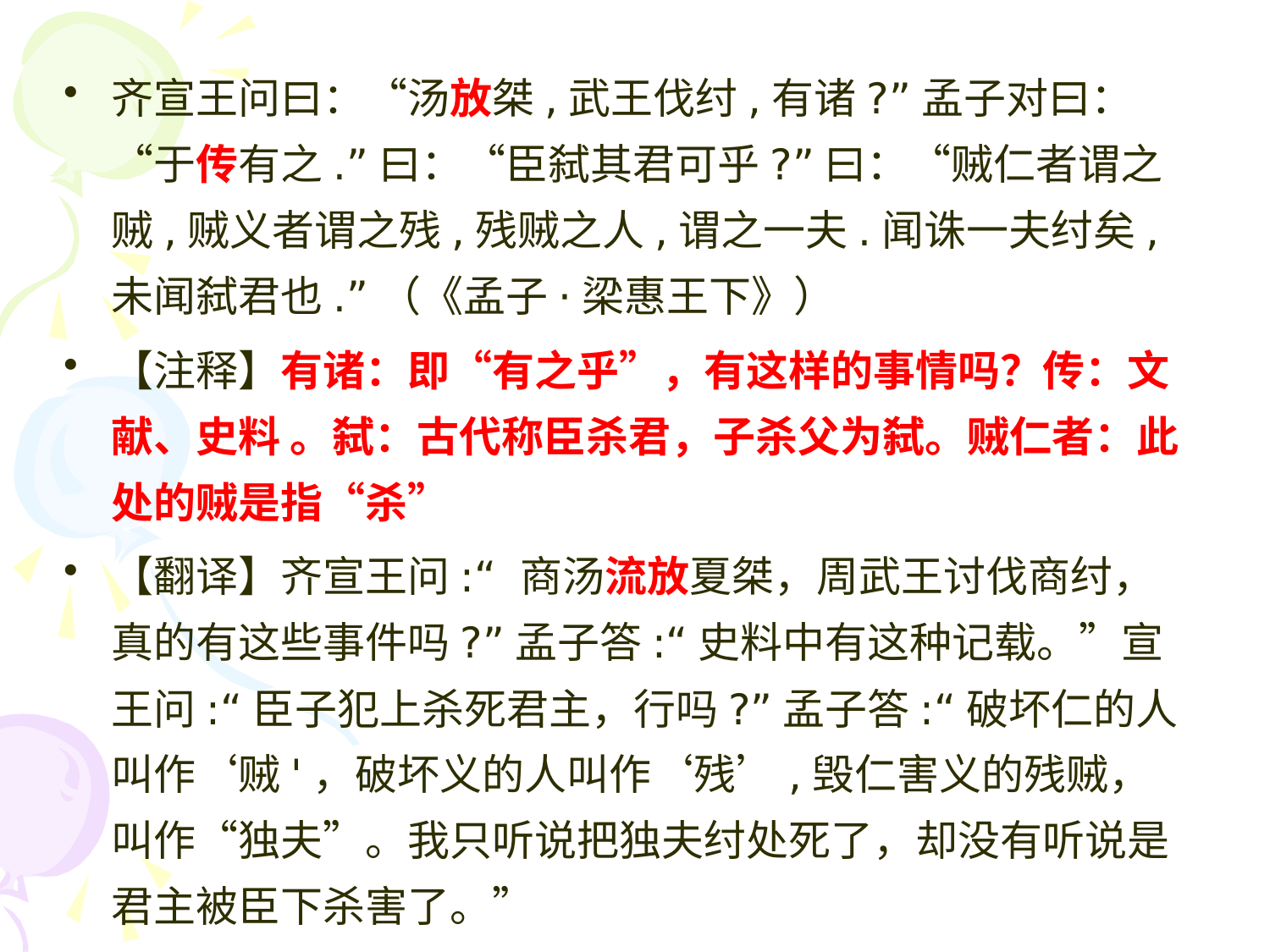

齐宣王问曰：“汤放桀,武王伐纣,有诸?”孟子对曰：“于传有之.”曰：“臣弑其君可乎?”曰：“贼仁者谓之贼,贼义者谓之残,残贼之人,谓之一夫.闻诛一夫纣矣,未闻弑君也.”（《孟子·梁惠王下》）
【注释】有诸：即“有之乎”，有这样的事情吗？传：文献、史料 。弑：古代称臣杀君，子杀父为弑。贼仁者：此处的贼是指“杀”
【翻译】齐宣王问:“ 商汤流放夏桀，周武王讨伐商纣，真的有这些事件吗?”孟子答:“史料中有这种记载。”宣王问:“臣子犯上杀死君主，行吗?”孟子答:“破坏仁的人叫作‘贼'，破坏义的人叫作‘残’,毁仁害义的残贼，叫作“独夫”。我只听说把独夫纣处死了，却没有听说是君主被臣下杀害了。”